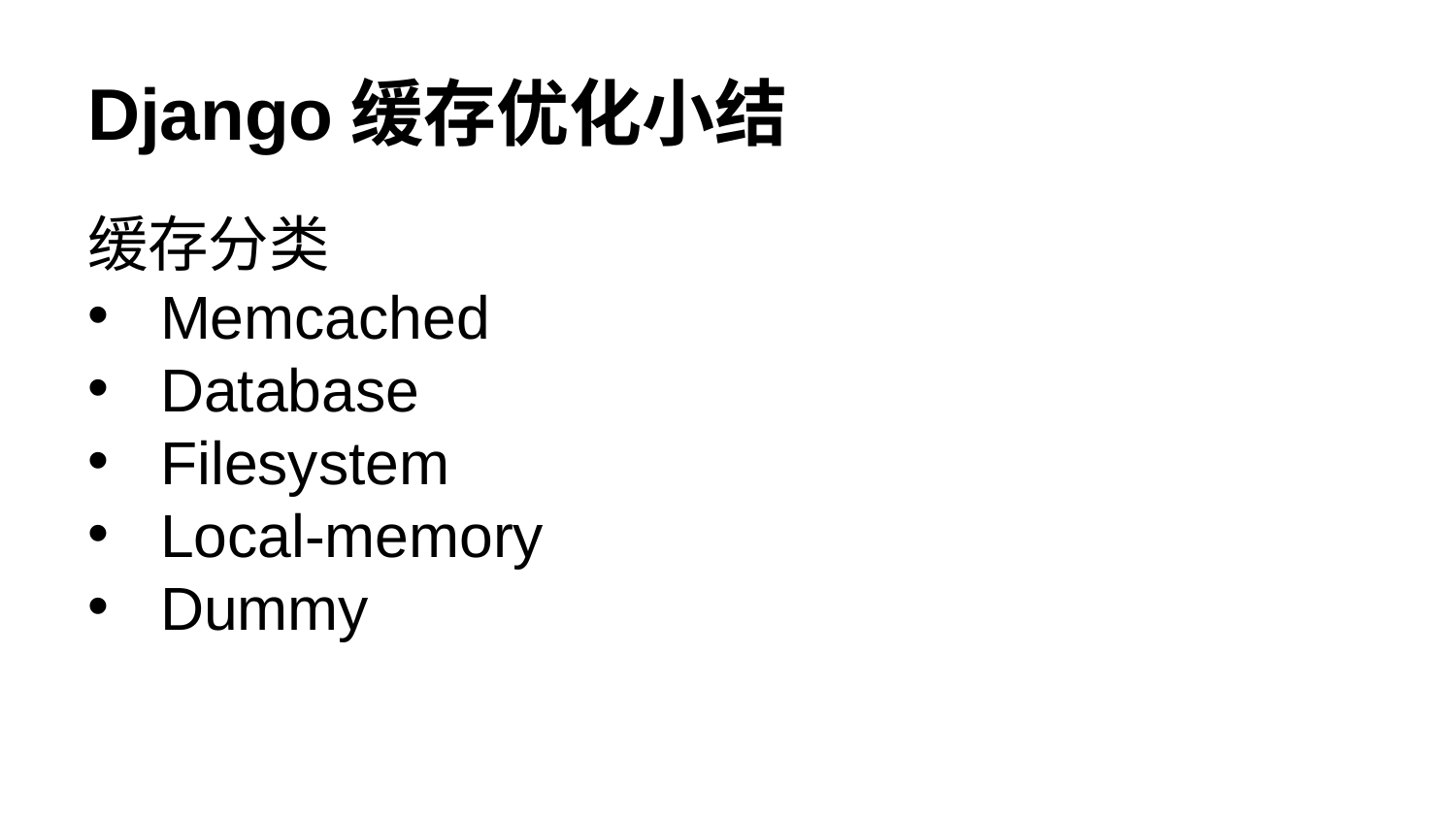

# Django缓存优化小结
缓存分类
Memcached
Database
Filesystem
Local-memory
Dummy